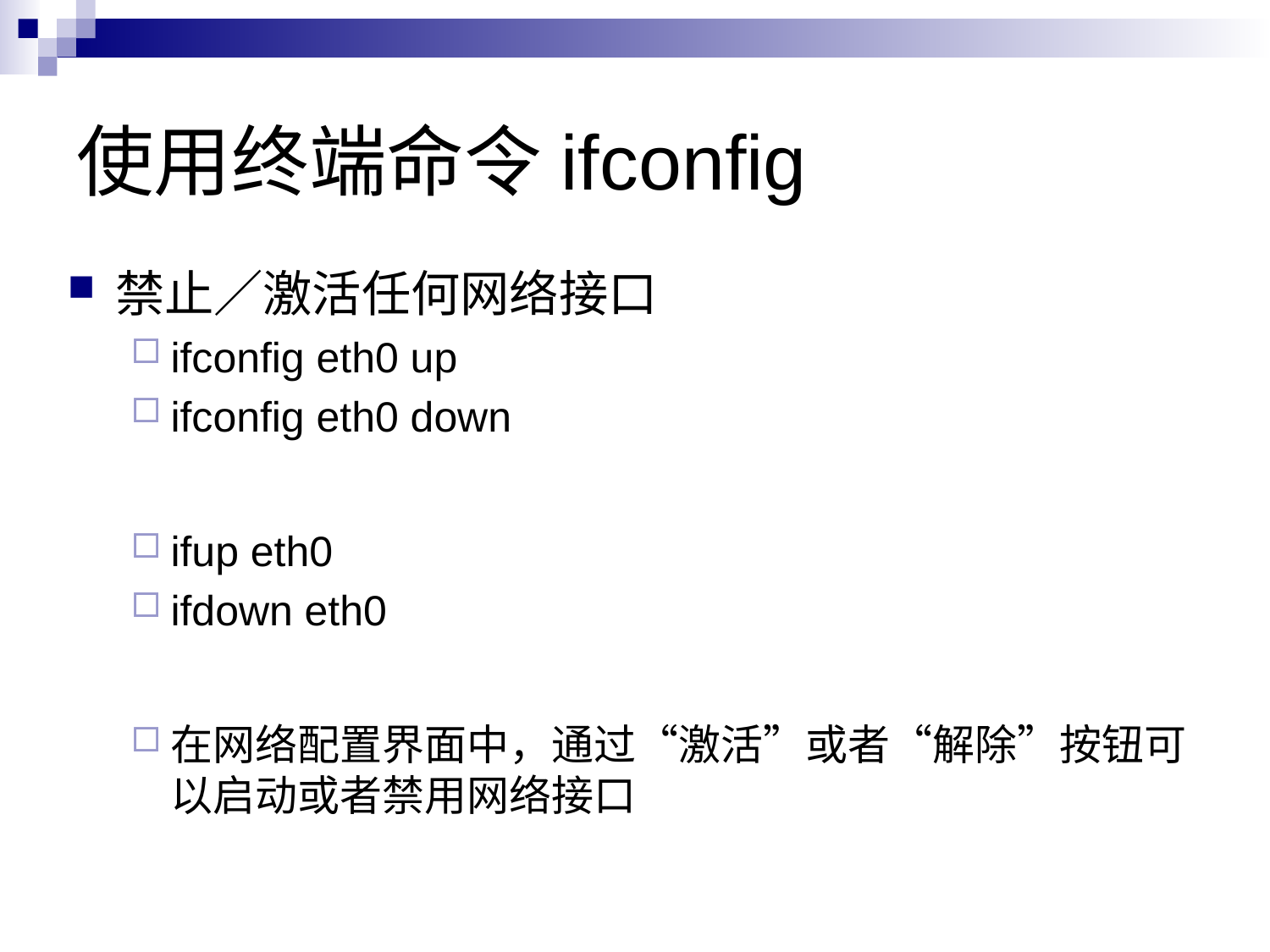

# 使用终端命令ifconfig
禁止／激活任何网络接口
ifconfig eth0 up
ifconfig eth0 down

ifup eth0
ifdown eth0

在网络配置界面中，通过“激活”或者“解除”按钮可以启动或者禁用网络接口